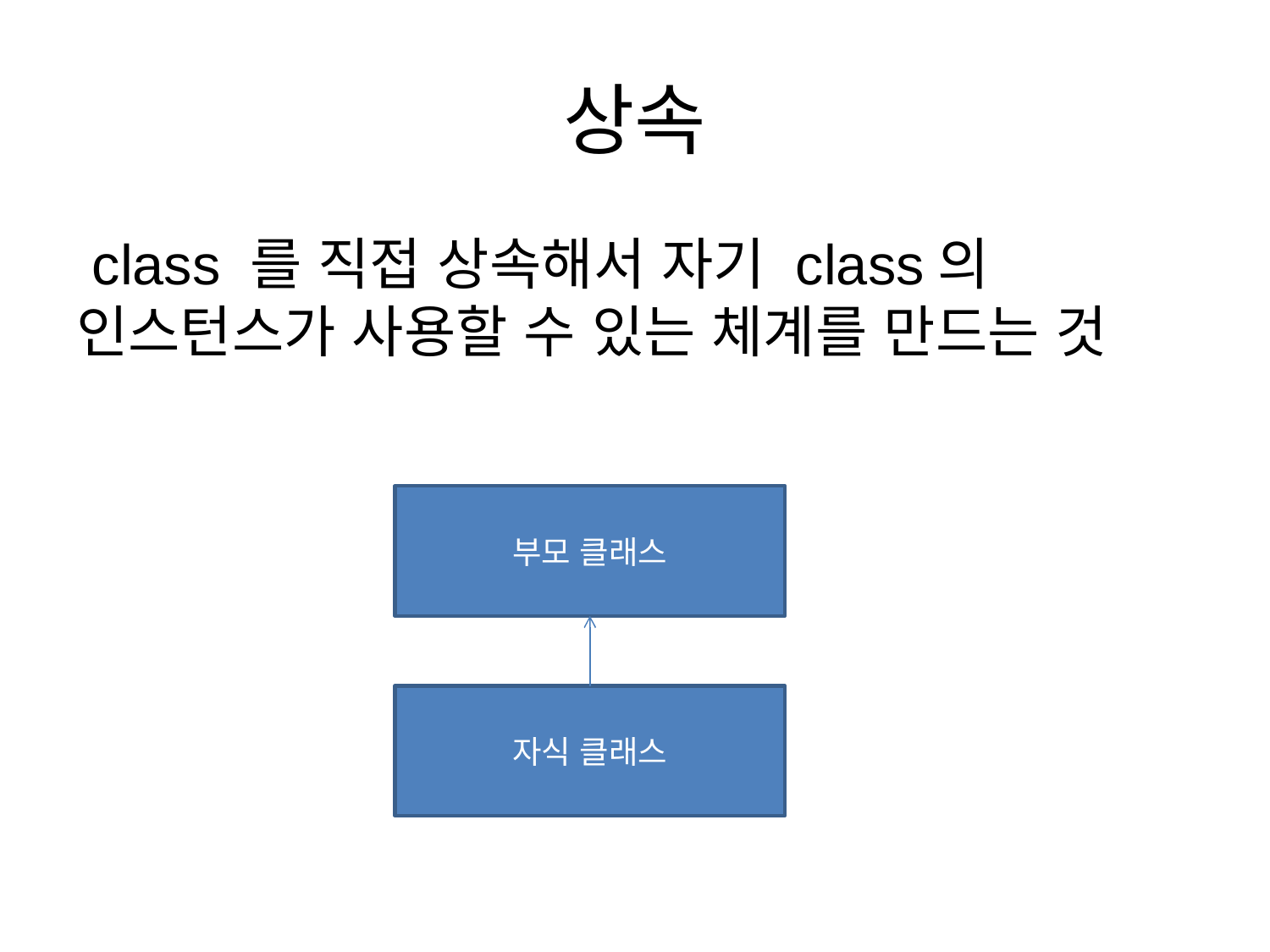

# 상속
 class 를 직접 상속해서 자기 class의 인스턴스가 사용할 수 있는 체계를 만드는 것
부모 클래스
자식 클래스